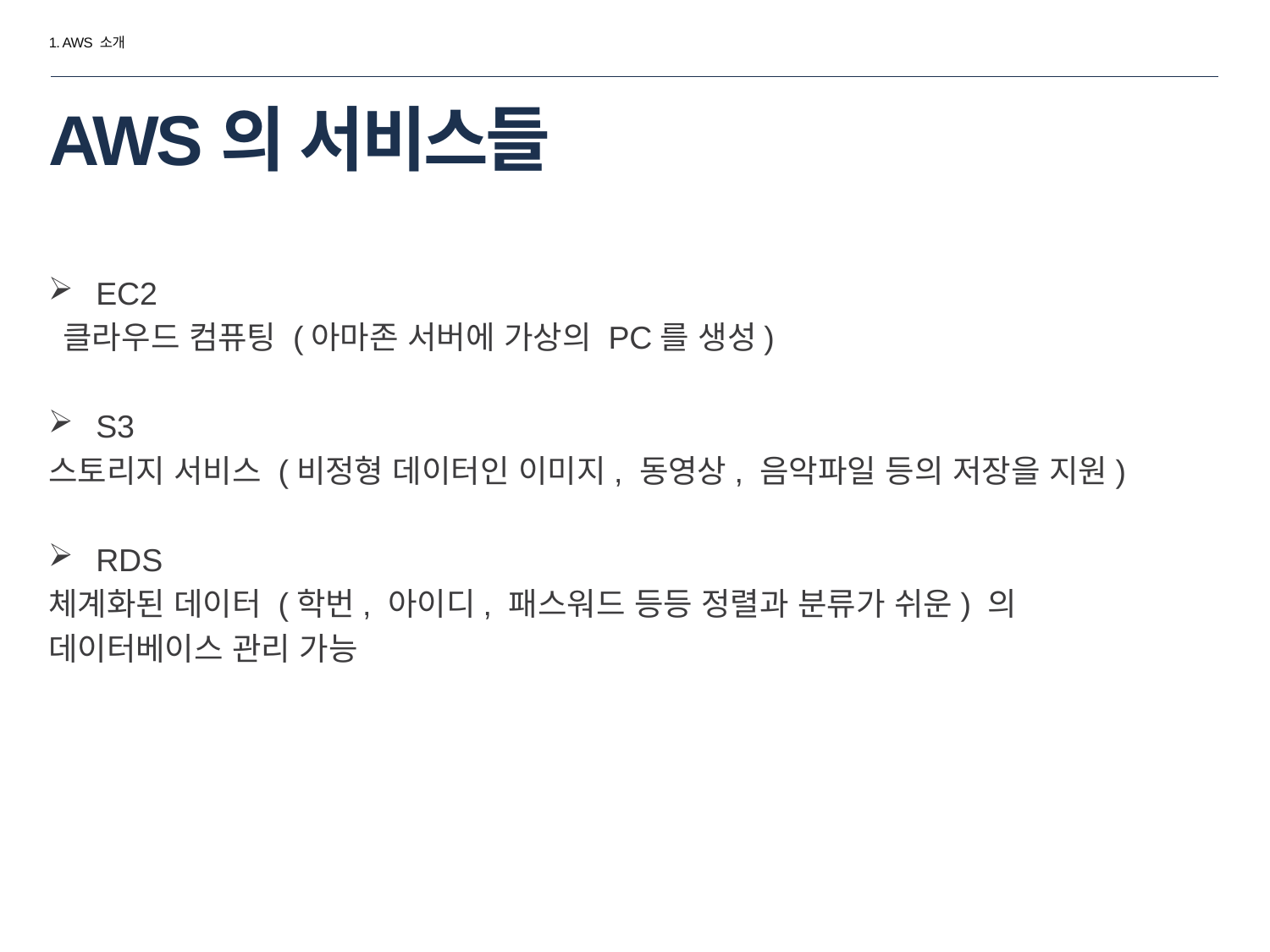

1. AWS 소개
# AWS의 서비스들
EC2
 클라우드 컴퓨팅 (아마존 서버에 가상의 PC를 생성)

S3
스토리지 서비스 (비정형 데이터인 이미지, 동영상, 음악파일 등의 저장을 지원)

RDS
체계화된 데이터 (학번, 아이디, 패스워드 등등 정렬과 분류가 쉬운) 의
데이터베이스 관리 가능